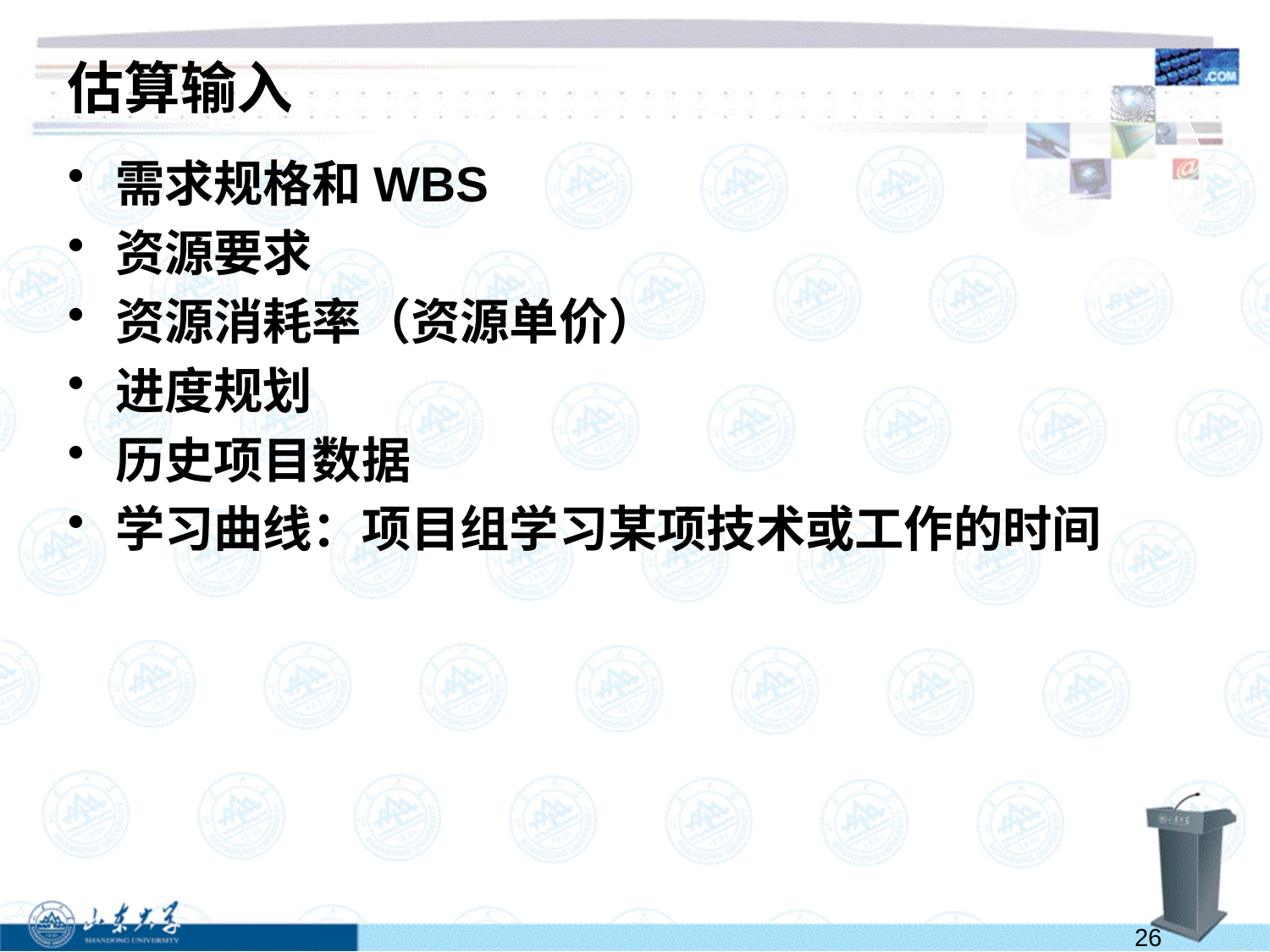

# 估算输入
需求规格和WBS
资源要求
资源消耗率（资源单价）
进度规划
历史项目数据
学习曲线：项目组学习某项技术或工作的时间
26